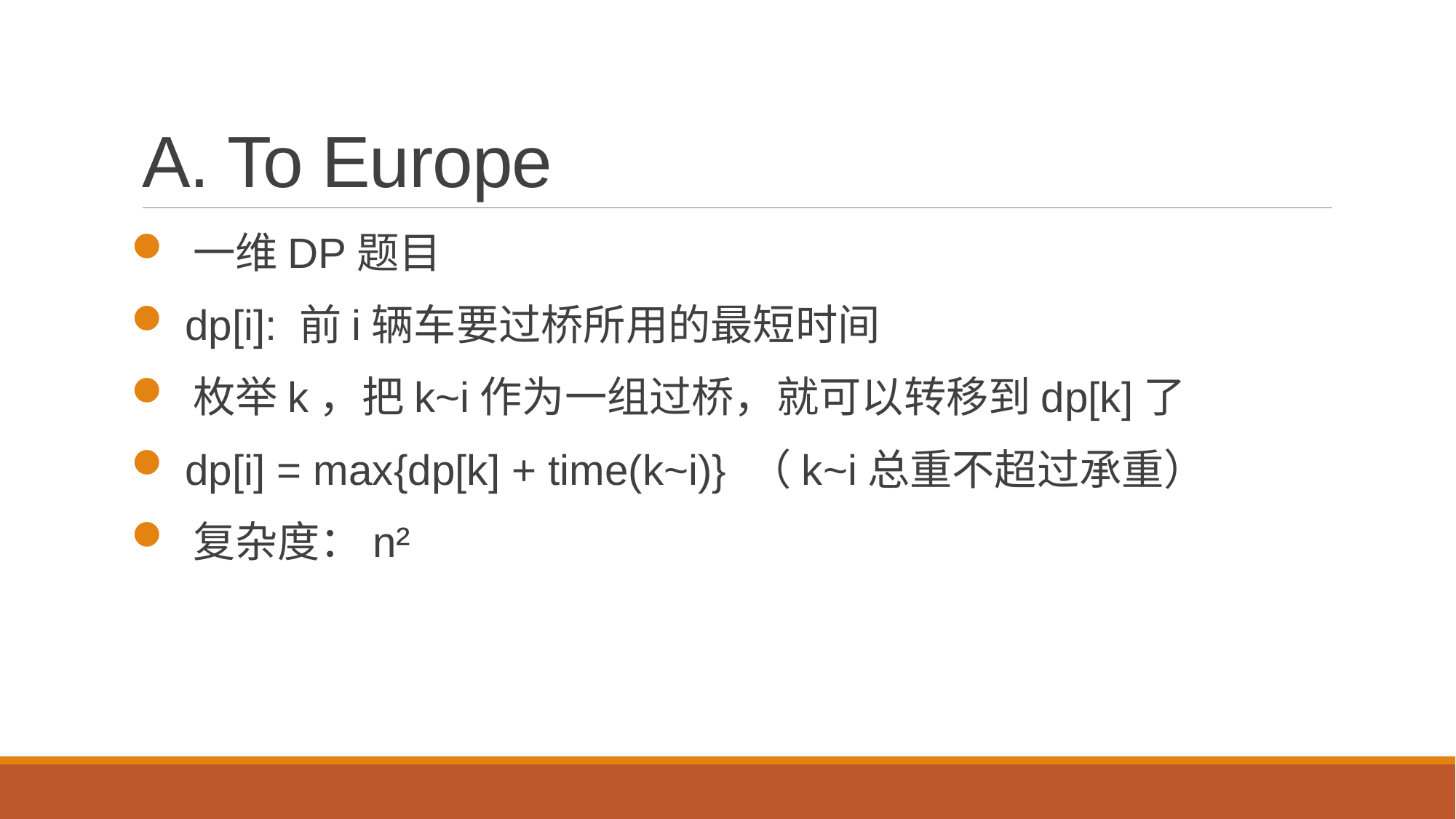

# A. To Europe
 一维DP题目
 dp[i]: 前i辆车要过桥所用的最短时间
 枚举k，把k~i作为一组过桥，就可以转移到dp[k]了
 dp[i] = max{dp[k] + time(k~i)} （k~i总重不超过承重）
 复杂度：n²